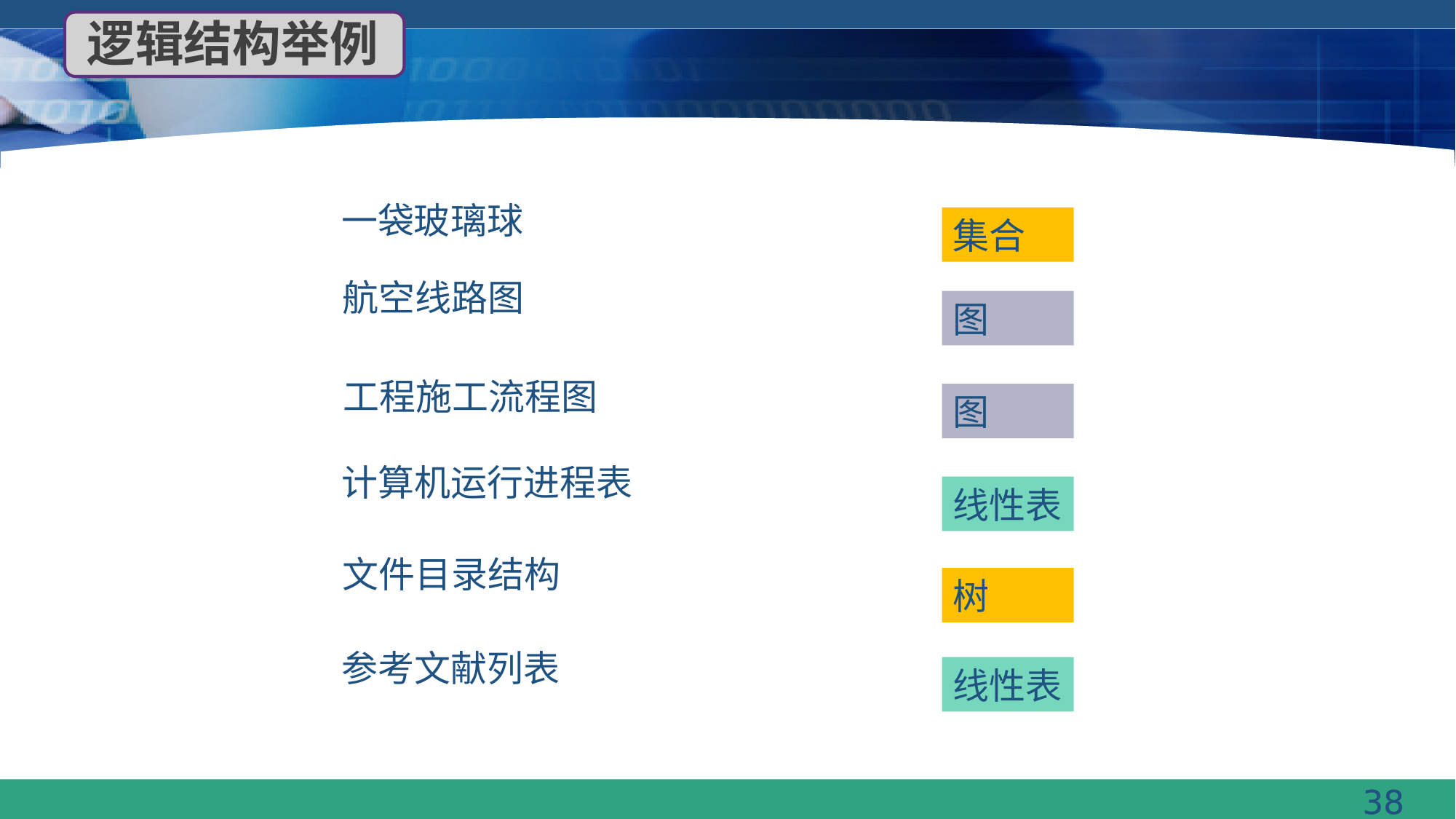

逻辑结构举例

一袋玻璃球
集合
航空线路图

图
工程施工流程图

图
计算机运行进程表
线性表
文件目录结构
树
参考文献列表
线性表